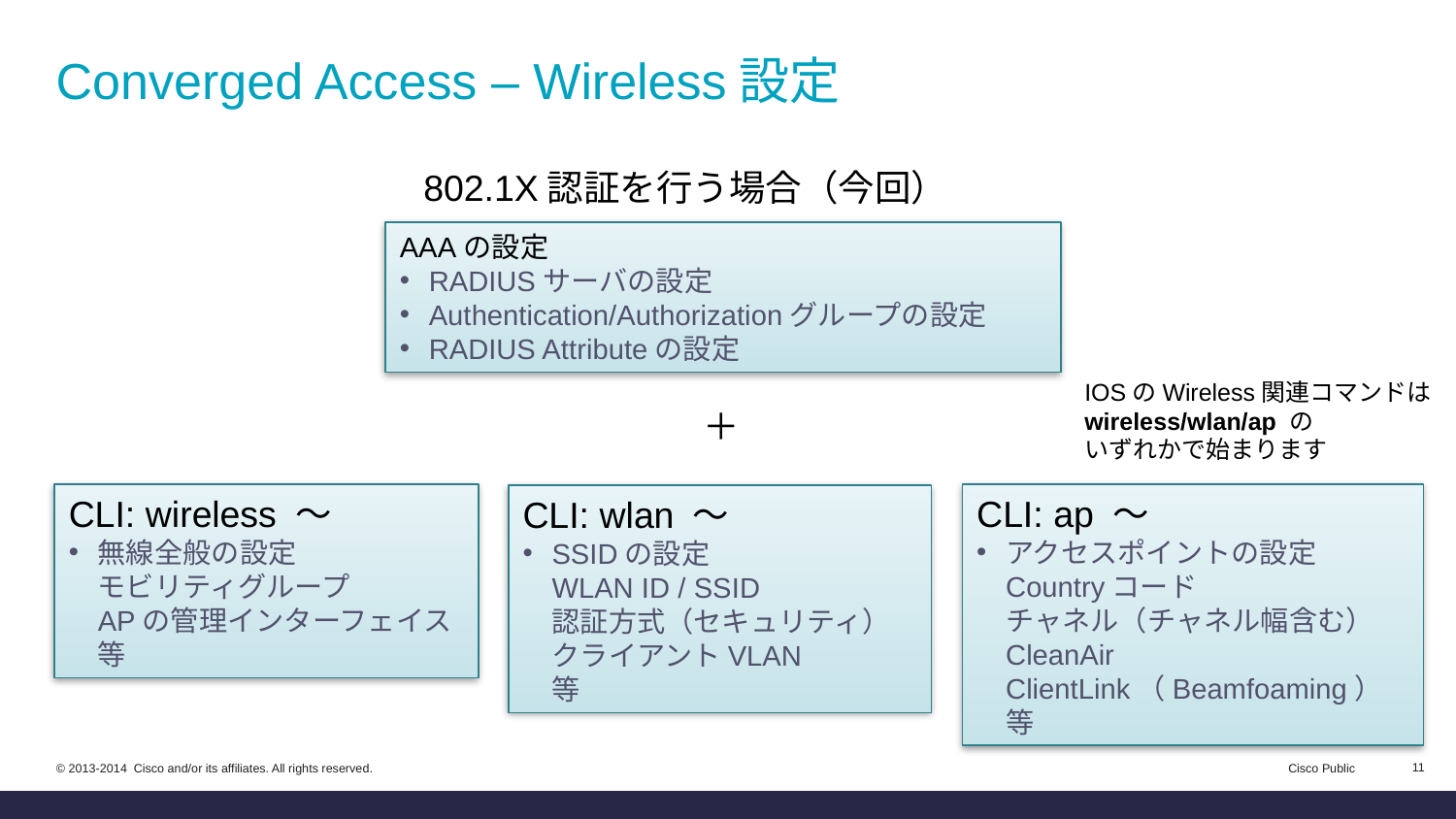

# Converged Access – Wireless設定
802.1X認証を行う場合（今回）
AAAの設定
RADIUSサーバの設定
Authentication/Authorizationグループの設定
RADIUS Attributeの設定
IOSのWireless関連コマンドは
wireless/wlan/ap の
いずれかで始まります
＋
CLI: ap ～
アクセスポイントの設定
Countryコード
チャネル（チャネル幅含む）
CleanAir
ClientLink（Beamfoaming）
等
CLI: wireless ～
無線全般の設定
モビリティグループ
APの管理インターフェイス
等
CLI: wlan ～
SSIDの設定
WLAN ID / SSID
認証方式（セキュリティ）
クライアントVLAN
等